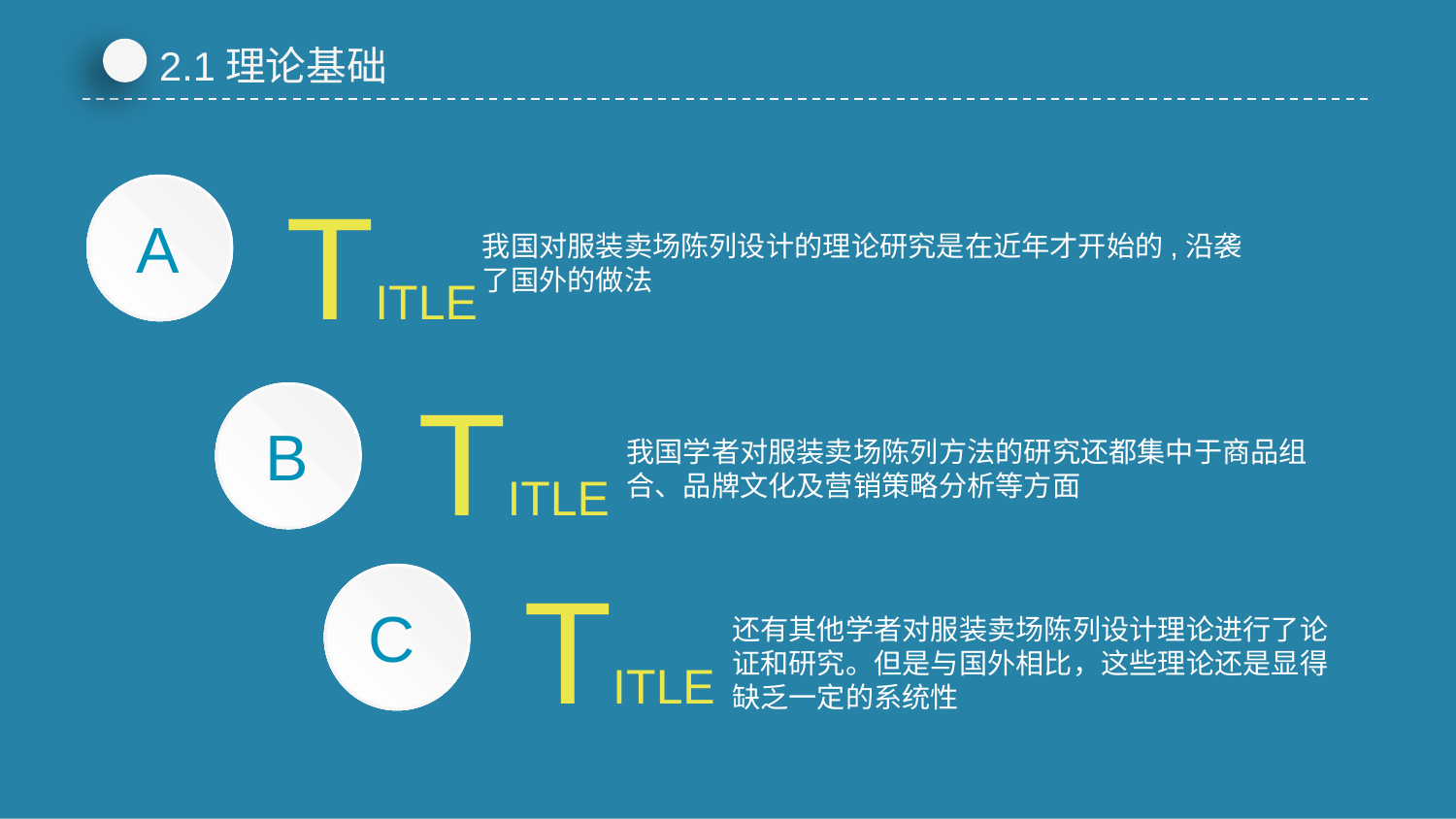

2.1理论基础

TITLE

A
我国对服装卖场陈列设计的理论研究是在近年才开始的,沿袭
了国外的做法
TITLE

B
我国学者对服装卖场陈列方法的研究还都集中于商品组合、品牌文化及营销策略分析等方面
TITLE

C
还有其他学者对服装卖场陈列设计理论进行了论证和研究。但是与国外相比，这些理论还是显得缺乏一定的系统性
延时符